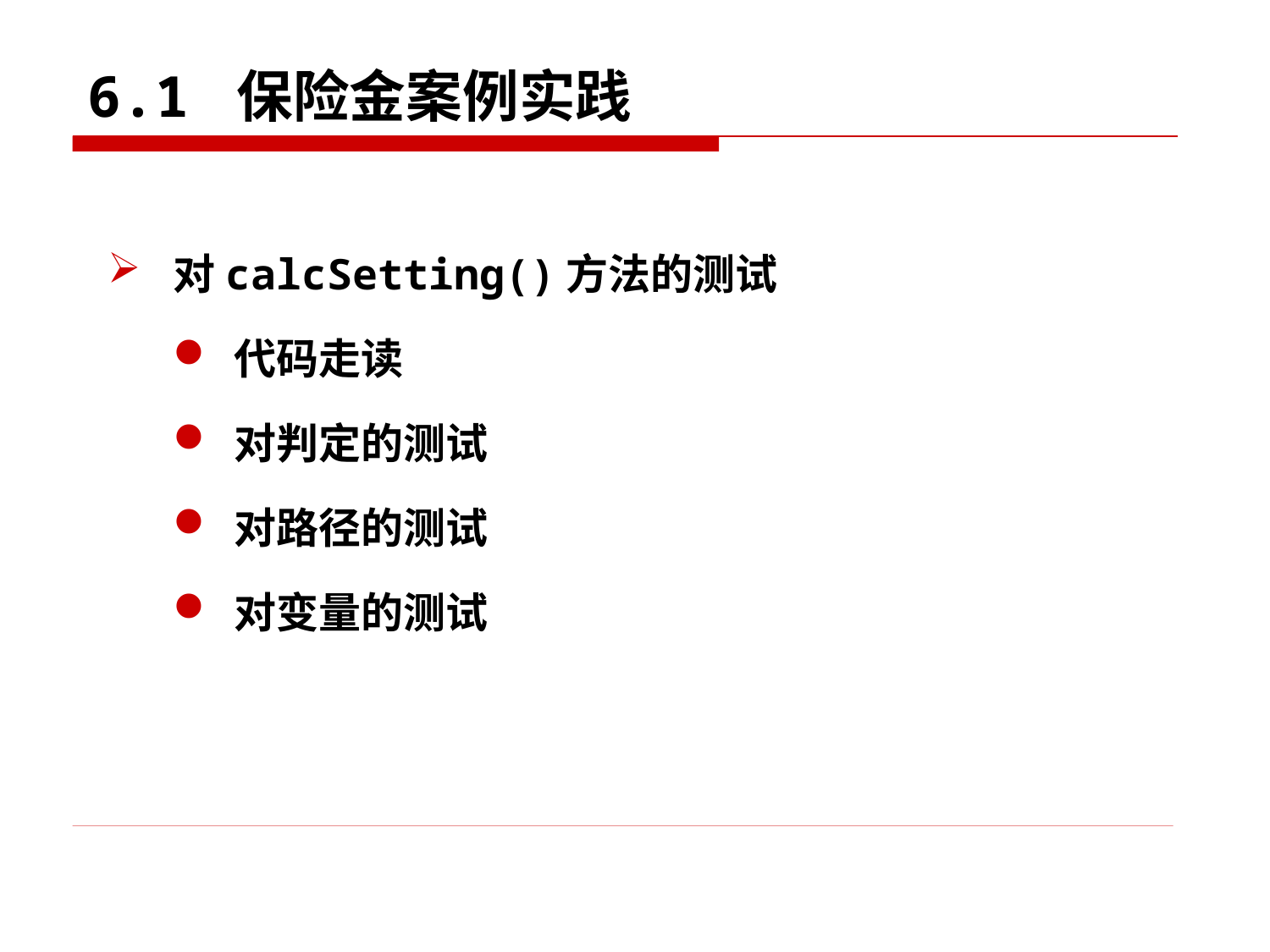

6.1 保险金案例实践
对calcSetting()方法的测试
代码走读
对判定的测试
对路径的测试
对变量的测试